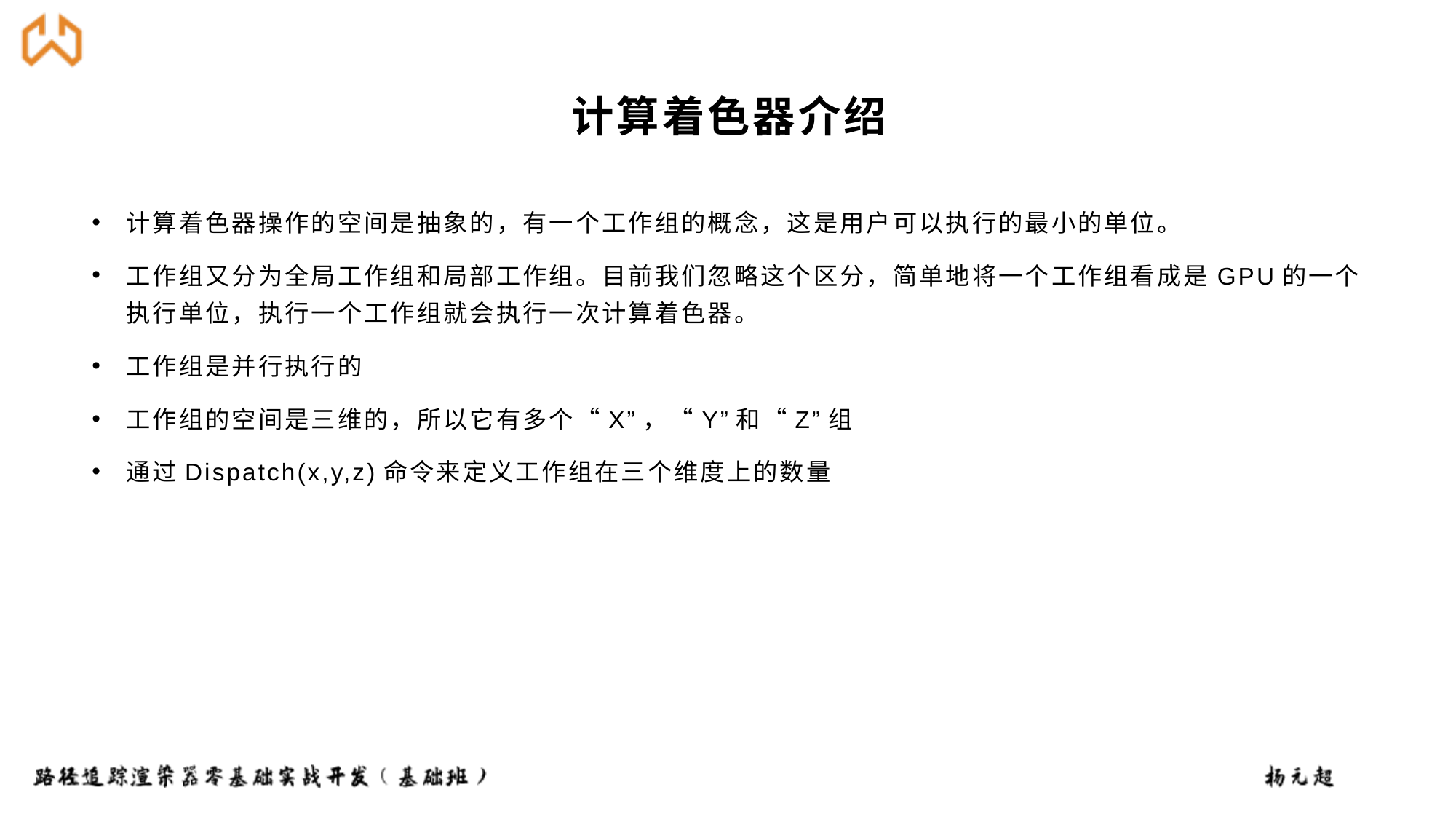

# 计算着色器介绍
计算着色器操作的空间是抽象的，有一个工作组的概念，这是用户可以执行的最小的单位。
工作组又分为全局工作组和局部工作组。目前我们忽略这个区分，简单地将一个工作组看成是GPU的一个执行单位，执行一个工作组就会执行一次计算着色器。
工作组是并行执行的
工作组的空间是三维的，所以它有多个“X”，“Y”和“Z”组
通过Dispatch(x,y,z)命令来定义工作组在三个维度上的数量